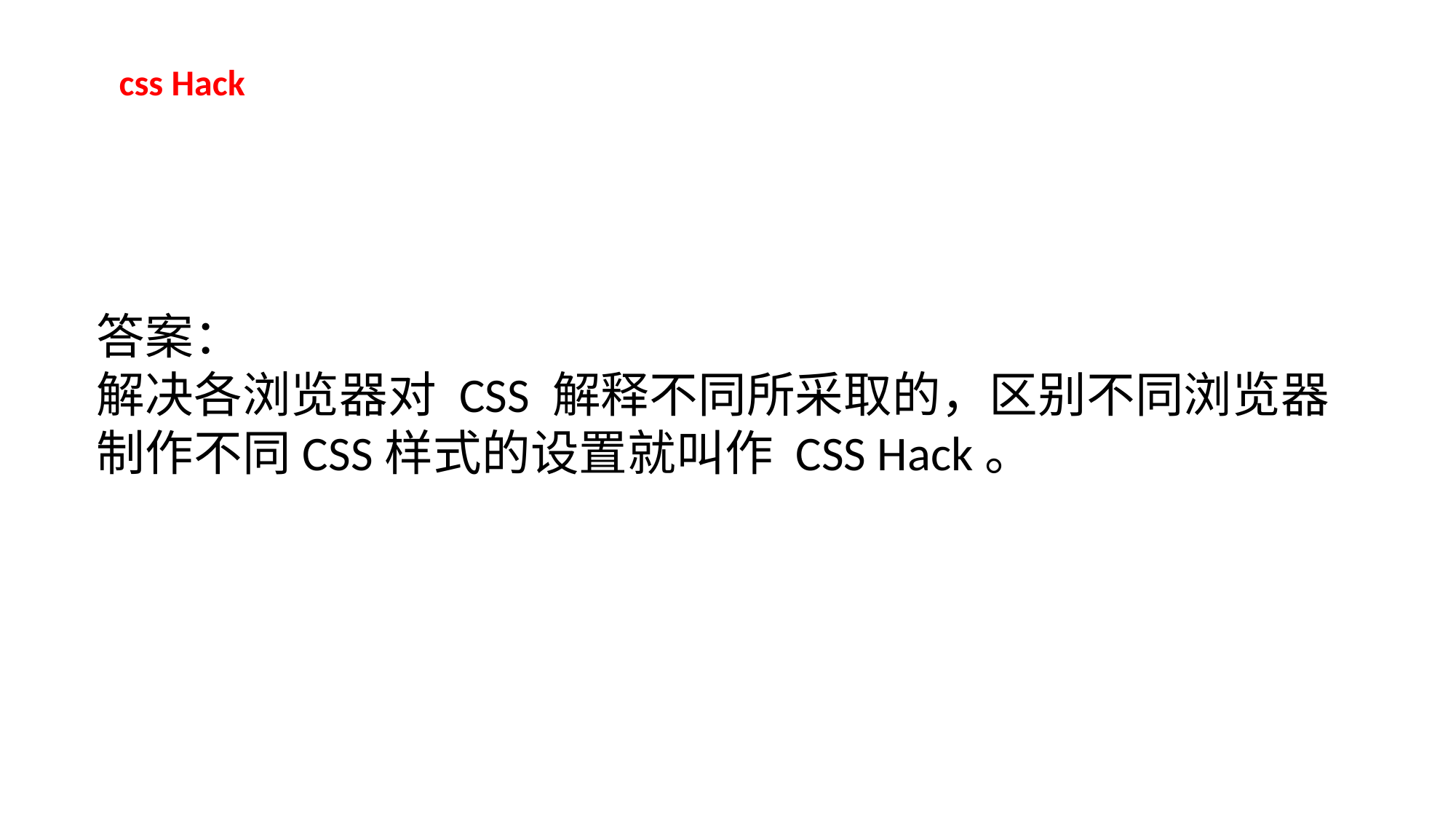

css Hack

答案：
解决各浏览器对 CSS 解释不同所采取的，区别不同浏览器制作不同CSS样式的设置就叫作 CSS Hack。